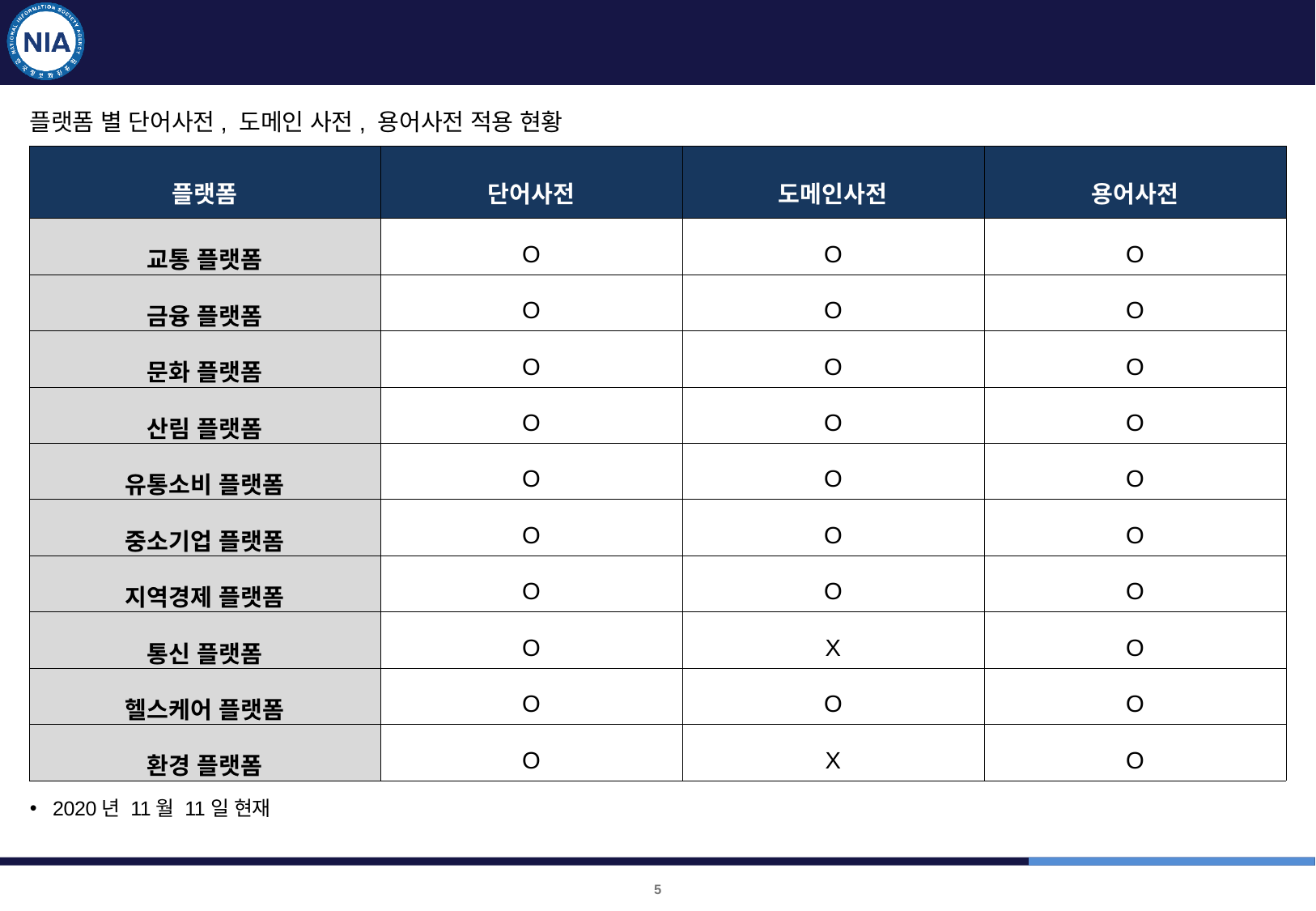

표준화 적용 점검(2차) 및 표준사전 제작
플랫폼별 사전 : 적용현황
플랫폼 별 단어사전, 도메인 사전, 용어사전 적용 현황
| 플랫폼 | 단어사전 | 도메인사전 | 용어사전 |
| --- | --- | --- | --- |
| 교통 플랫폼 | O | O | O |
| 금융 플랫폼 | O | O | O |
| 문화 플랫폼 | O | O | O |
| 산림 플랫폼 | O | O | O |
| 유통소비 플랫폼 | O | O | O |
| 중소기업 플랫폼 | O | O | O |
| 지역경제 플랫폼 | O | O | O |
| 통신 플랫폼 | O | X | O |
| 헬스케어 플랫폼 | O | O | O |
| 환경 플랫폼 | O | X | O |
2020년 11월 11일 현재